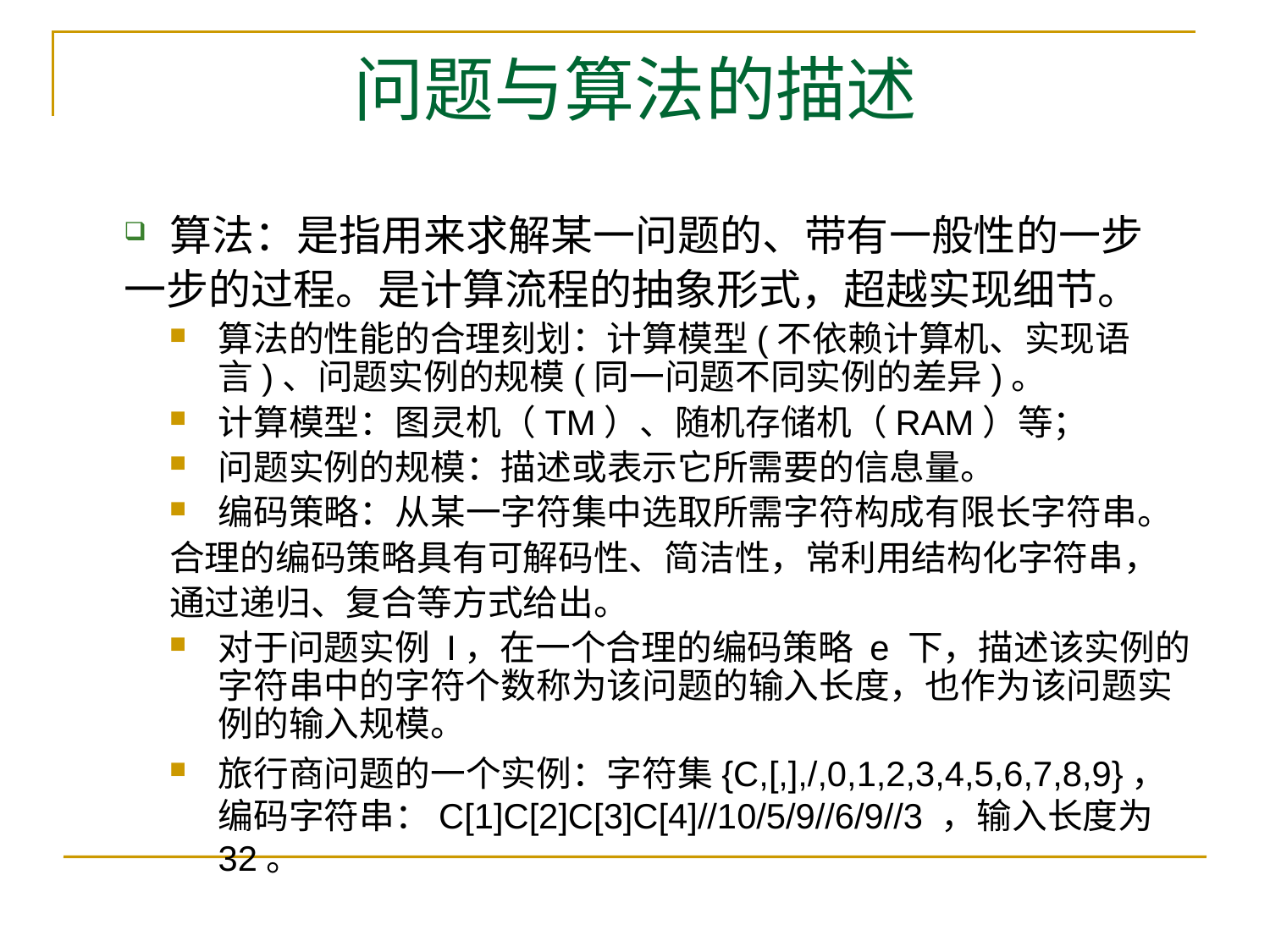

# 问题与算法的描述
算法：是指用来求解某一问题的、带有一般性的一步
一步的过程。是计算流程的抽象形式，超越实现细节。
算法的性能的合理刻划：计算模型(不依赖计算机、实现语言)、问题实例的规模(同一问题不同实例的差异)。
计算模型：图灵机（TM）、随机存储机（RAM）等；
问题实例的规模：描述或表示它所需要的信息量。
编码策略：从某一字符集中选取所需字符构成有限长字符串。
合理的编码策略具有可解码性、简洁性，常利用结构化字符串，
通过递归、复合等方式给出。
对于问题实例 I，在一个合理的编码策略 e 下，描述该实例的字符串中的字符个数称为该问题的输入长度，也作为该问题实例的输入规模。
旅行商问题的一个实例：字符集{C,[,],/,0,1,2,3,4,5,6,7,8,9}，编码字符串：C[1]C[2]C[3]C[4]//10/5/9//6/9//3 ，输入长度为32。